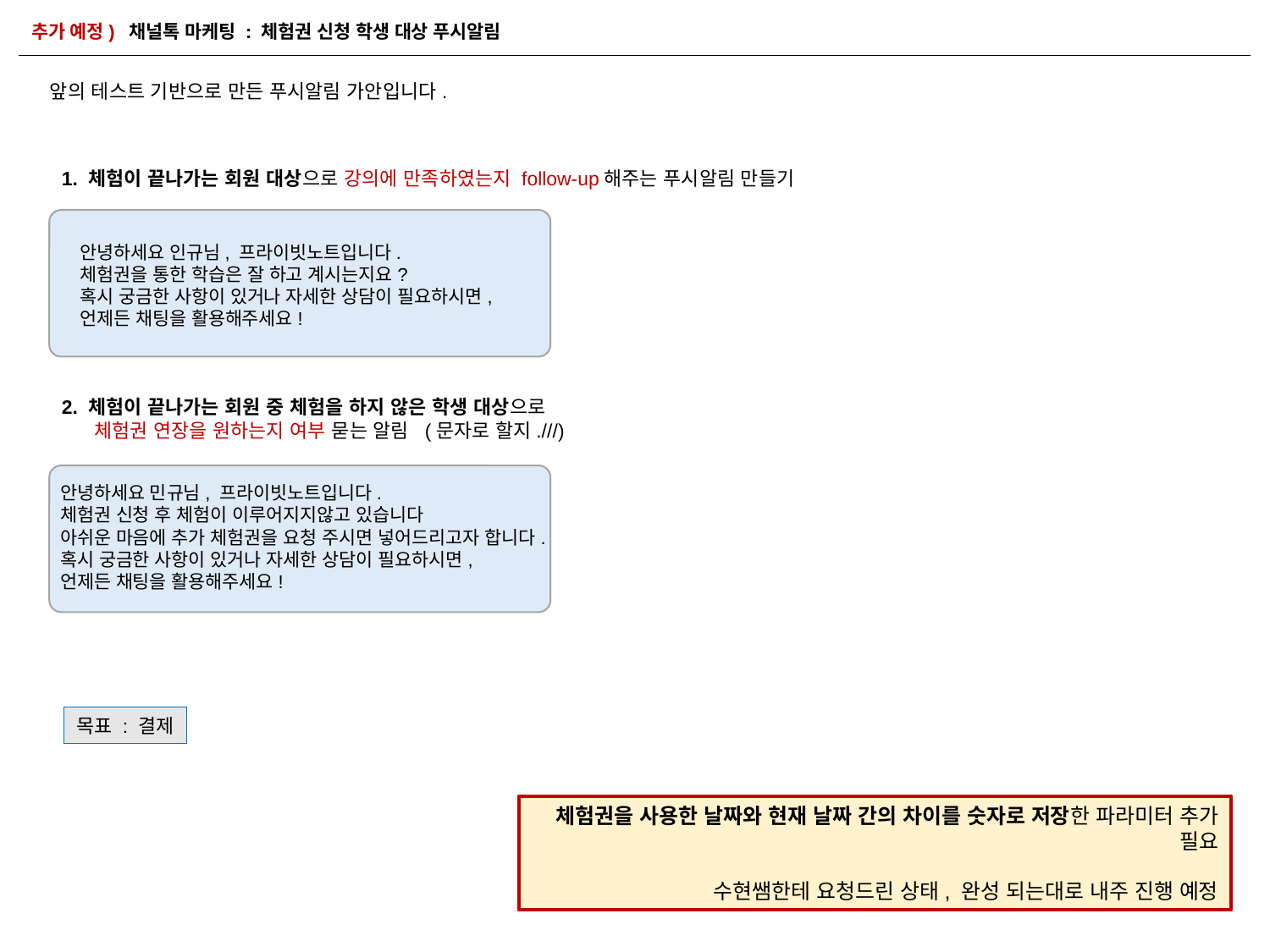

추가 예정)  채널톡 마케팅 : 체험권 신청 학생 대상 푸시알림
앞의 테스트 기반으로 만든 푸시알림 가안입니다.
1. 체험이 끝나가는 회원 대상으로 강의에 만족하였는지 follow-up해주는 푸시알림 만들기

안녕하세요 인규님, 프라이빗노트입니다.
체험권을 통한 학습은 잘 하고 계시는지요?
혹시 궁금한 사항이 있거나 자세한 상담이 필요하시면,
언제든 채팅을 활용해주세요!
2. 체험이 끝나가는 회원 중 체험을 하지 않은 학생 대상으로
     체험권 연장을 원하는지 여부 묻는 알림  (문자로 할지.///)

안녕하세요 민규님, 프라이빗노트입니다.
체험권 신청 후 체험이 이루어지지않고 있습니다
아쉬운 마음에 추가 체험권을 요청 주시면 넣어드리고자 합니다.
혹시 궁금한 사항이 있거나 자세한 상담이 필요하시면,
언제든 채팅을 활용해주세요!
목표 : 결제
체험권을 사용한 날짜와 현재 날짜 간의 차이를 숫자로 저장한 파라미터 추가 필요

수현쌤한테 요청드린 상태, 완성 되는대로 내주 진행 예정